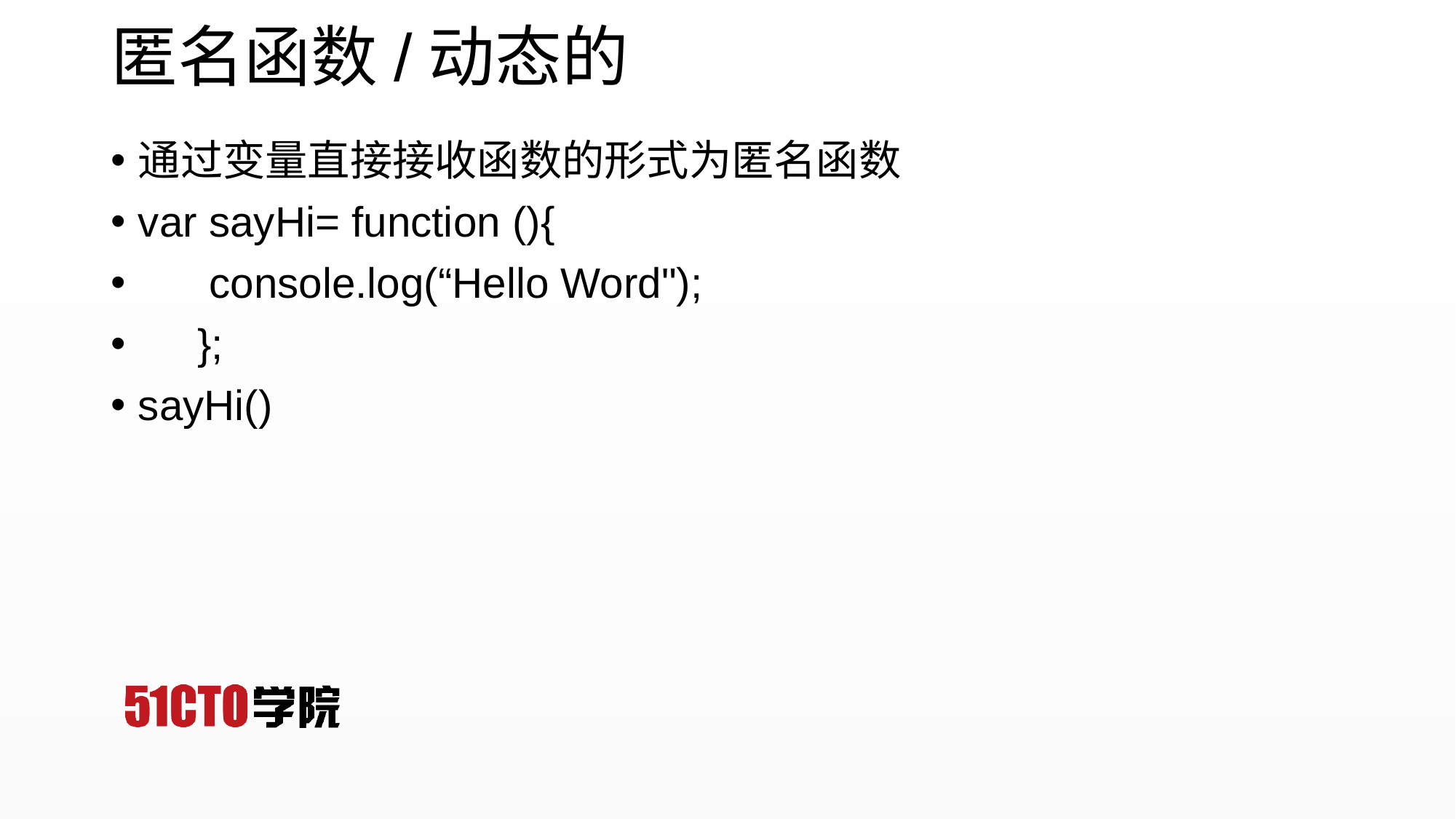

# 匿名函数/动态的
通过变量直接接收函数的形式为匿名函数
var sayHi= function (){
      console.log(“Hello Word");
     };
sayHi()